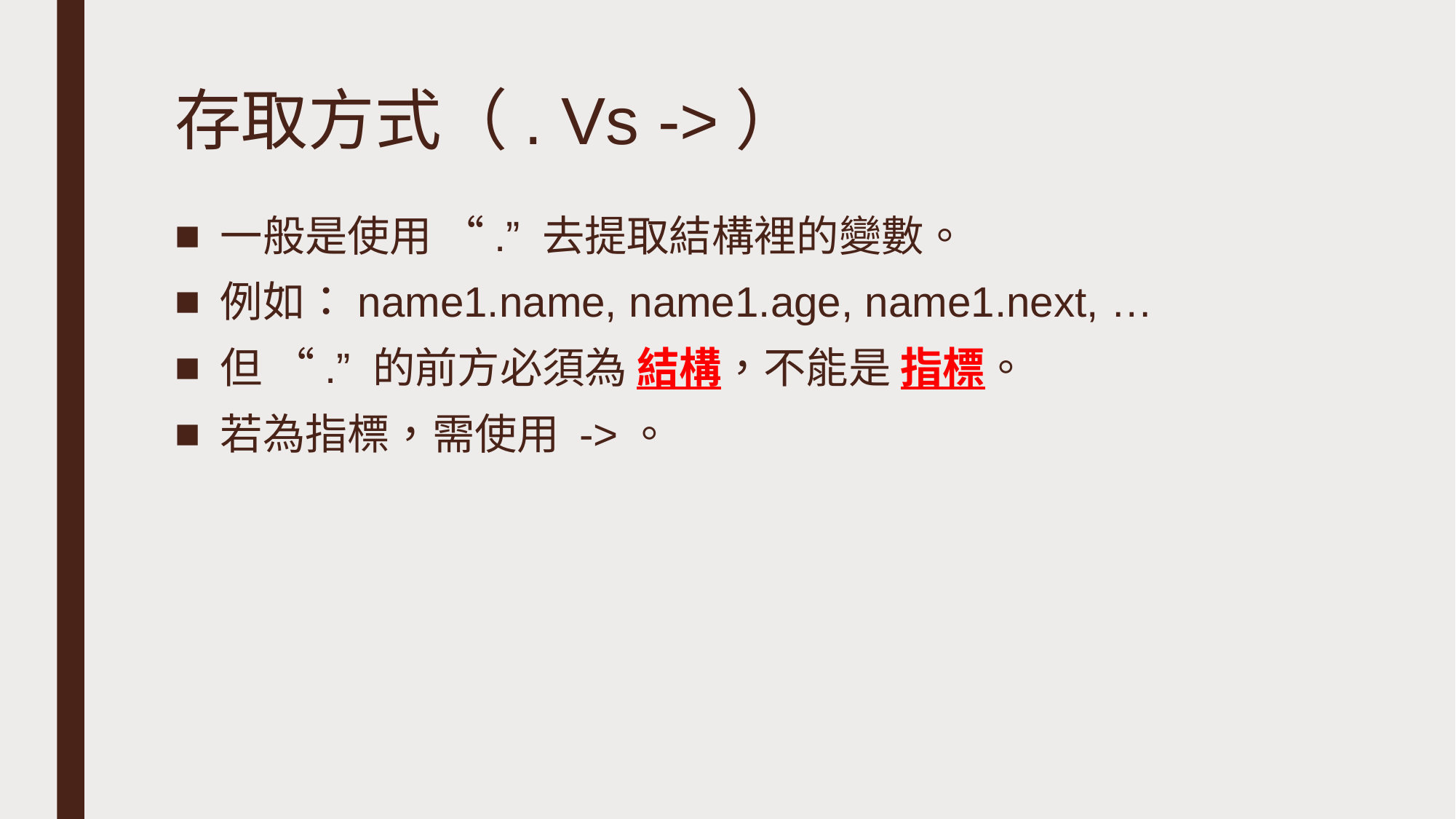

# 存取方式（. Vs ->）
一般是使用 “.” 去提取結構裡的變數。
例如：name1.name, name1.age, name1.next, …
但 “.” 的前方必須為 結構，不能是 指標。
若為指標，需使用 ->。